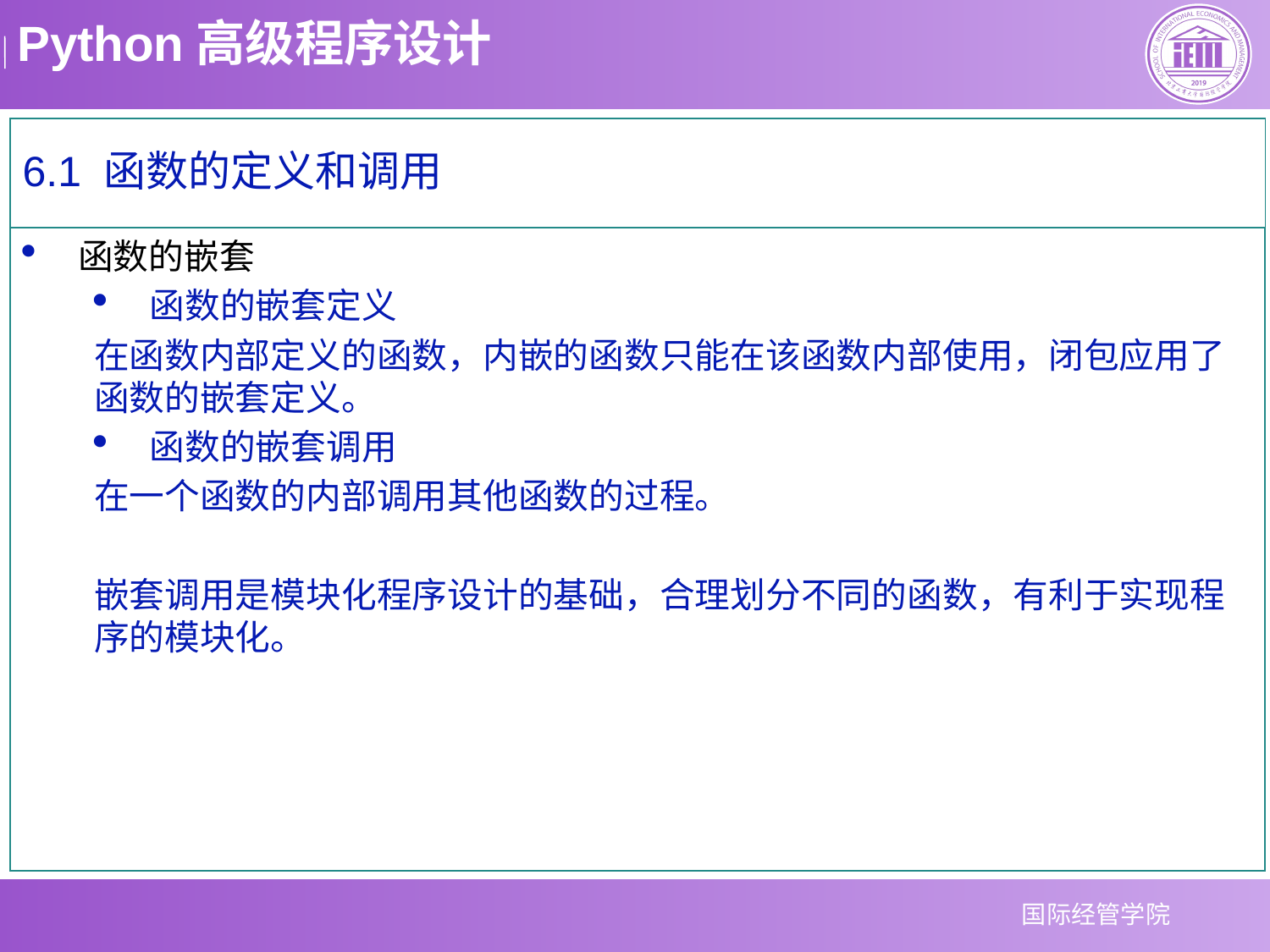

6.1 函数的定义和调用
函数的嵌套
函数的嵌套定义
在函数内部定义的函数，内嵌的函数只能在该函数内部使用，闭包应用了函数的嵌套定义。
函数的嵌套调用
在一个函数的内部调用其他函数的过程。

嵌套调用是模块化程序设计的基础，合理划分不同的函数，有利于实现程序的模块化。